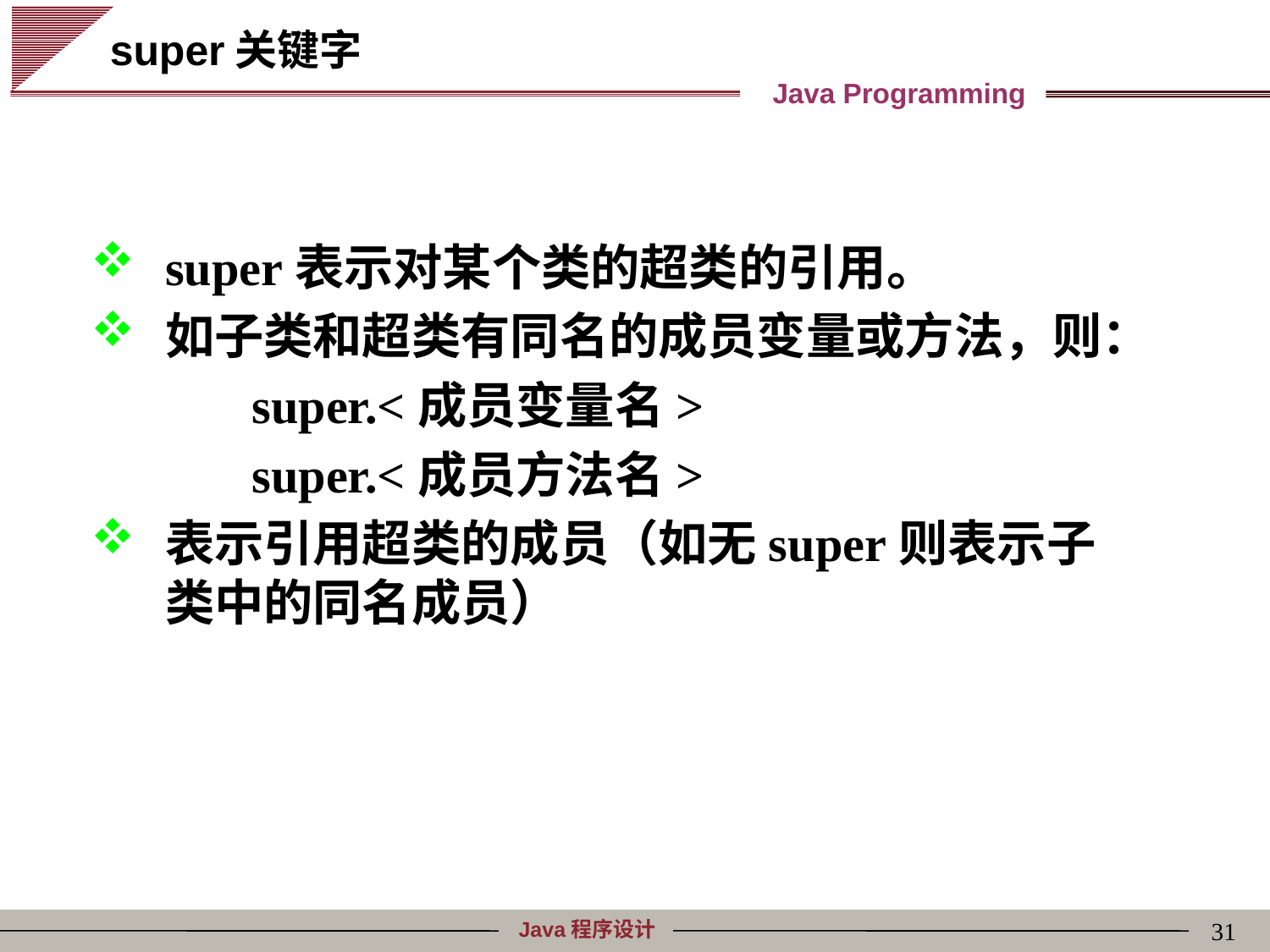

# super关键字
super表示对某个类的超类的引用。
如子类和超类有同名的成员变量或方法，则：
super.<成员变量名>
super.<成员方法名>
表示引用超类的成员（如无super则表示子类中的同名成员）